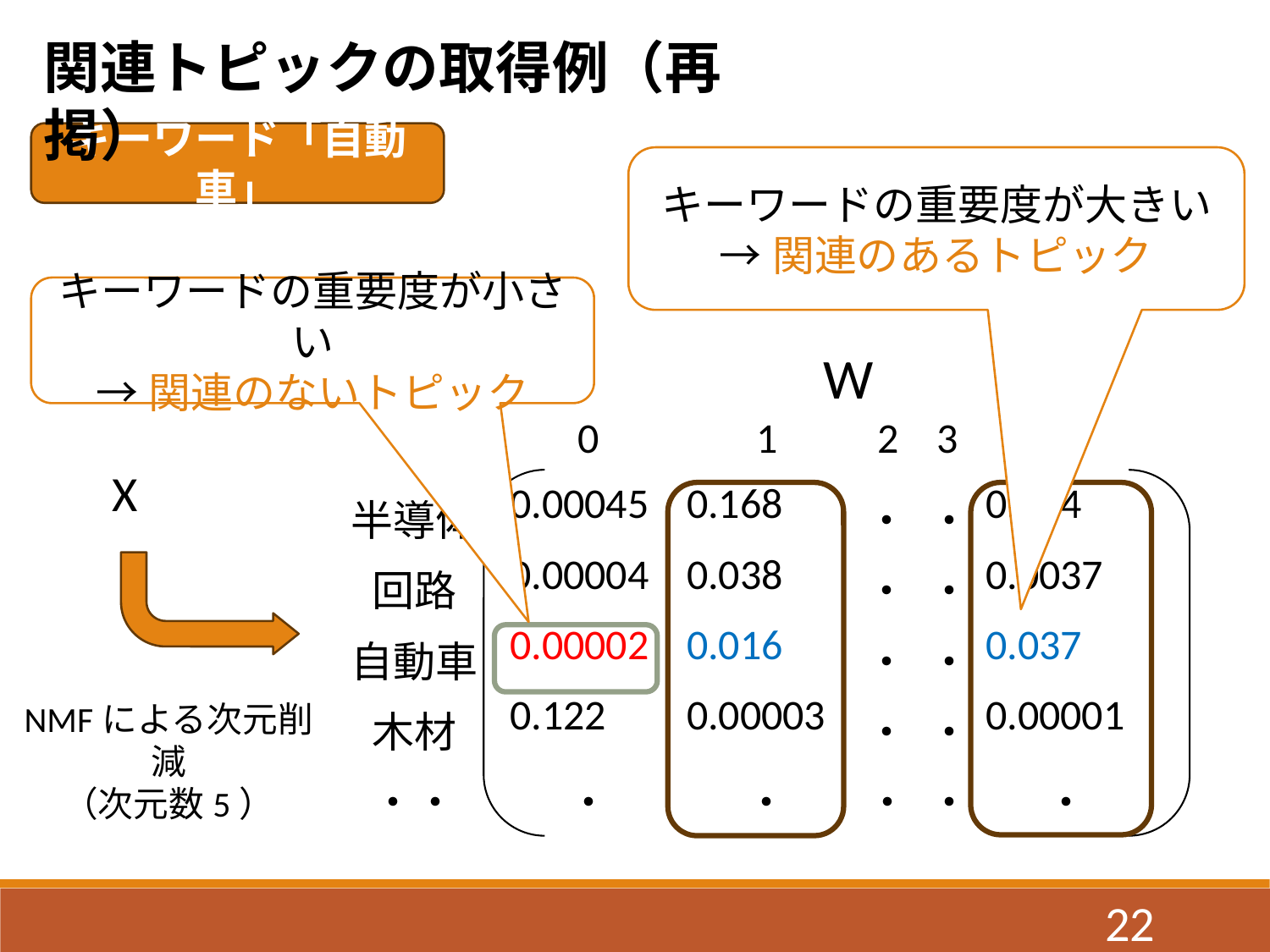

関連トピックの取得例（再掲）
キーワード「自動車」
キーワードの重要度が大きい
→関連のあるトピック
キーワードの重要度が小さい
→関連のないトピック
W
|  | 0 | 1 | 2 | 3 | 4 |
| --- | --- | --- | --- | --- | --- |
| 半導体 | 0.00045 | 0.168 | ・ | ・ | 0.004 |
| 回路 | 0.00004 | 0.038 | ・ | ・ | 0.0037 |
| 自動車 | 0.00002 | 0.016 | ・ | ・ | 0.037 |
| 木材 | 0.122 | 0.00003 | ・ | ・ | 0.00001 |
| ・・ | ・ | ・ | ・ | ・ | ・ |

X

NMFによる次元削減
（次元数5）
22